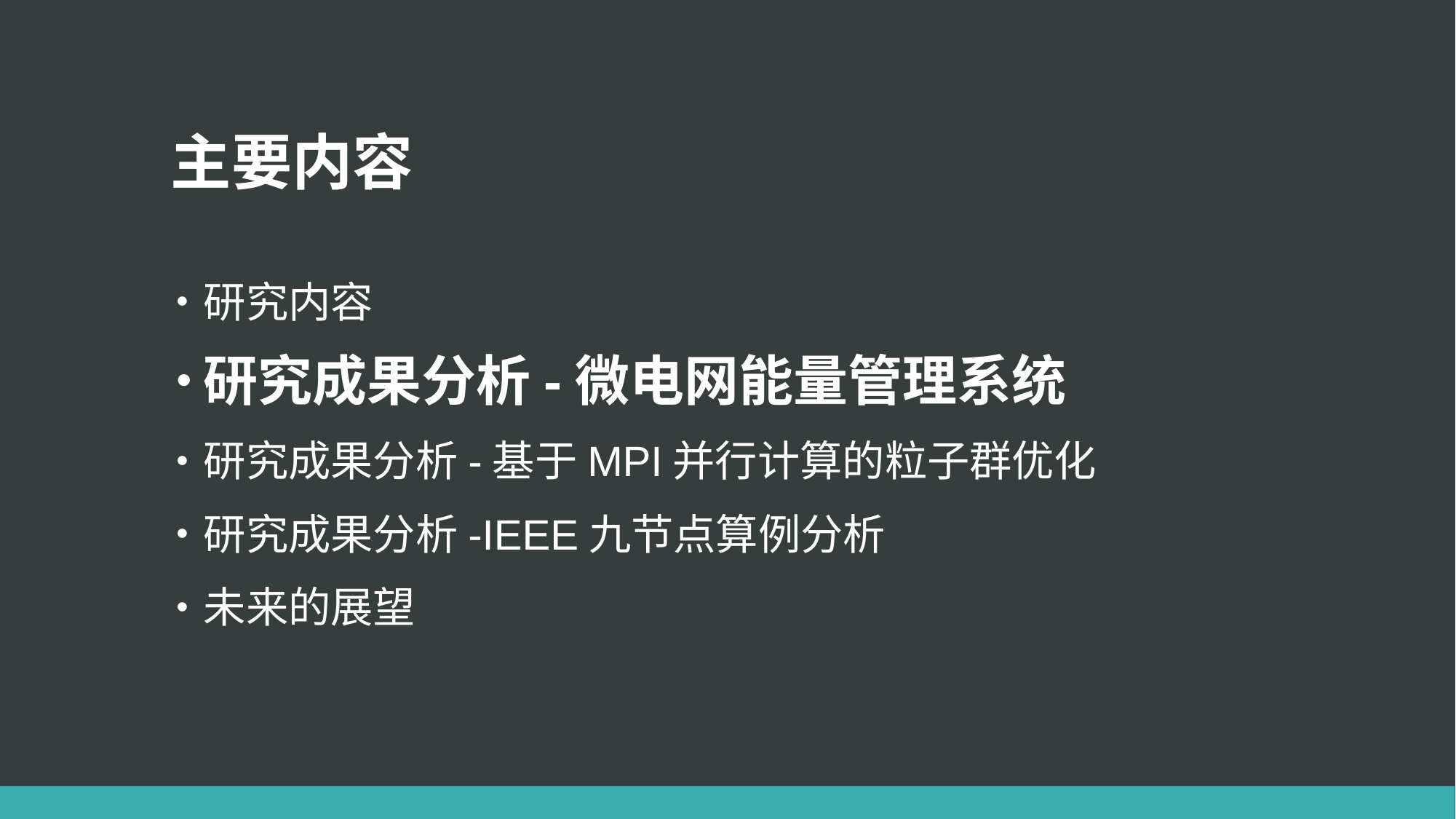

# 主要内容
研究内容
研究成果分析-微电网能量管理系统
研究成果分析-基于MPI并行计算的粒子群优化
研究成果分析-IEEE九节点算例分析
未来的展望